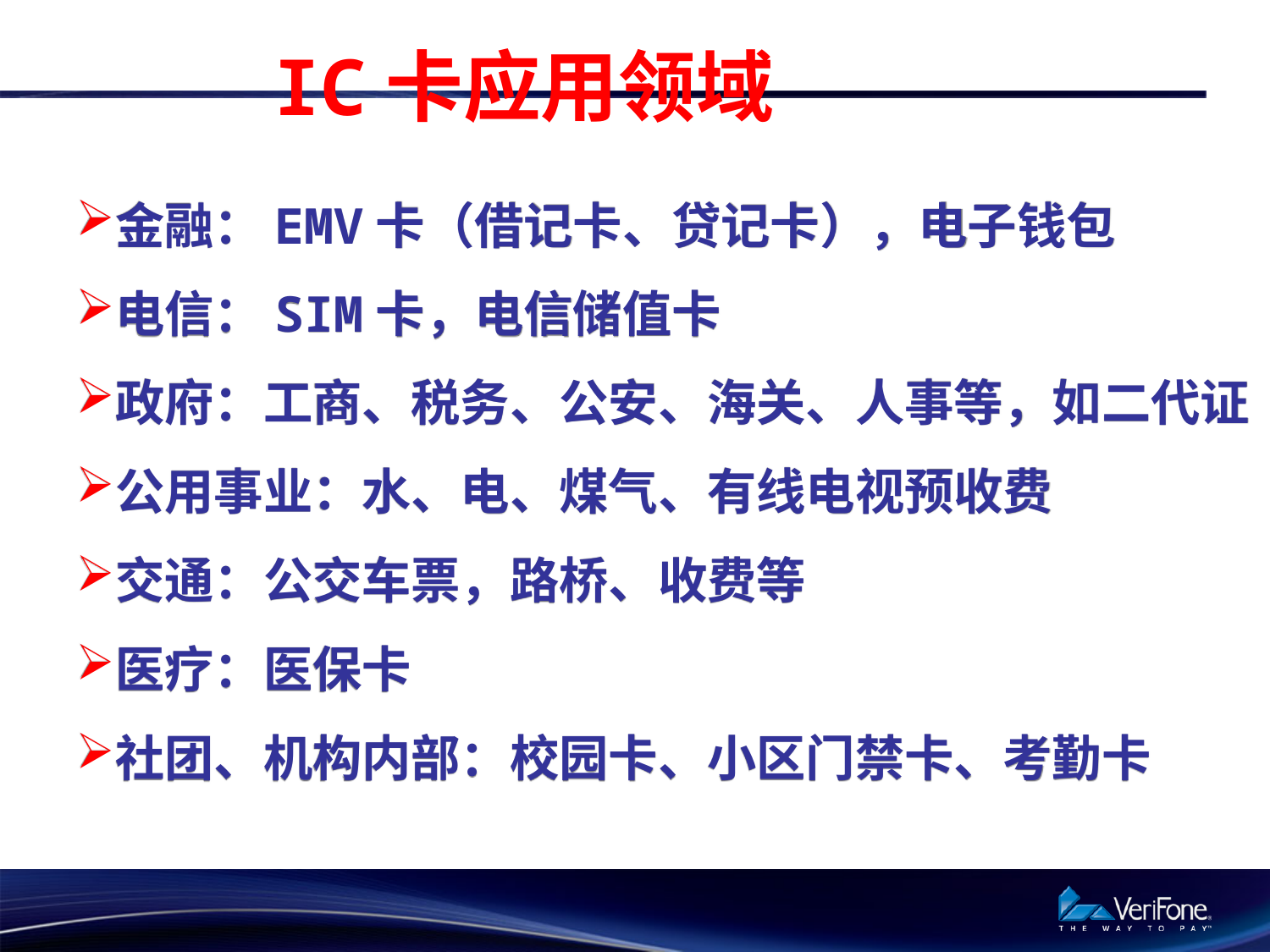

IC卡应用领域
金融：EMV卡（借记卡、贷记卡），电子钱包
电信：SIM卡，电信储值卡
政府：工商、税务、公安、海关、人事等，如二代证
公用事业：水、电、煤气、有线电视预收费
交通：公交车票，路桥、收费等
医疗：医保卡
社团、机构内部：校园卡、小区门禁卡、考勤卡